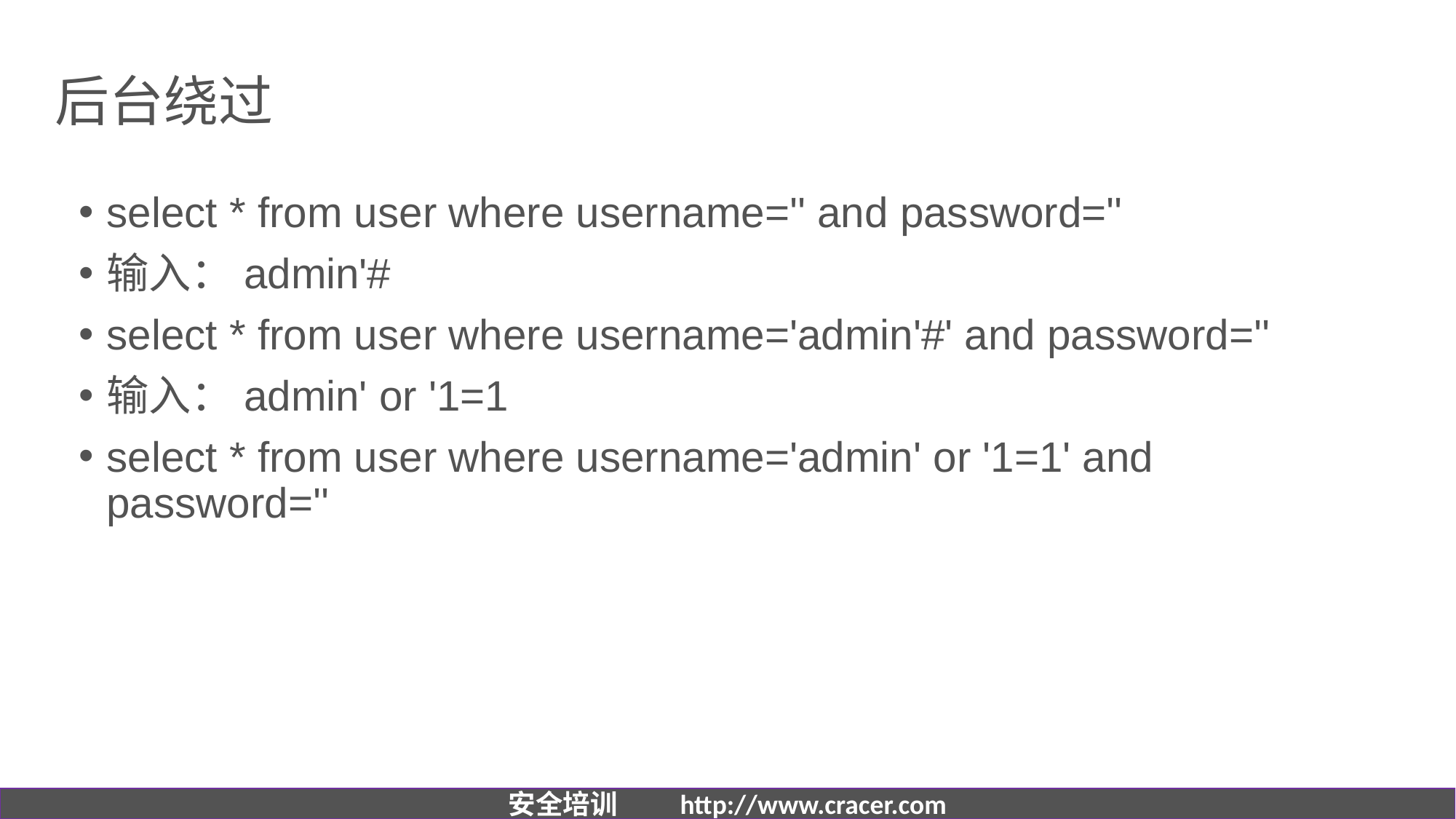

# 后台绕过
select * from user where username='' and password=''
输入：admin'#
select * from user where username='admin'#' and password=''
输入：admin' or '1=1
select * from user where username='admin' or '1=1' and password=''